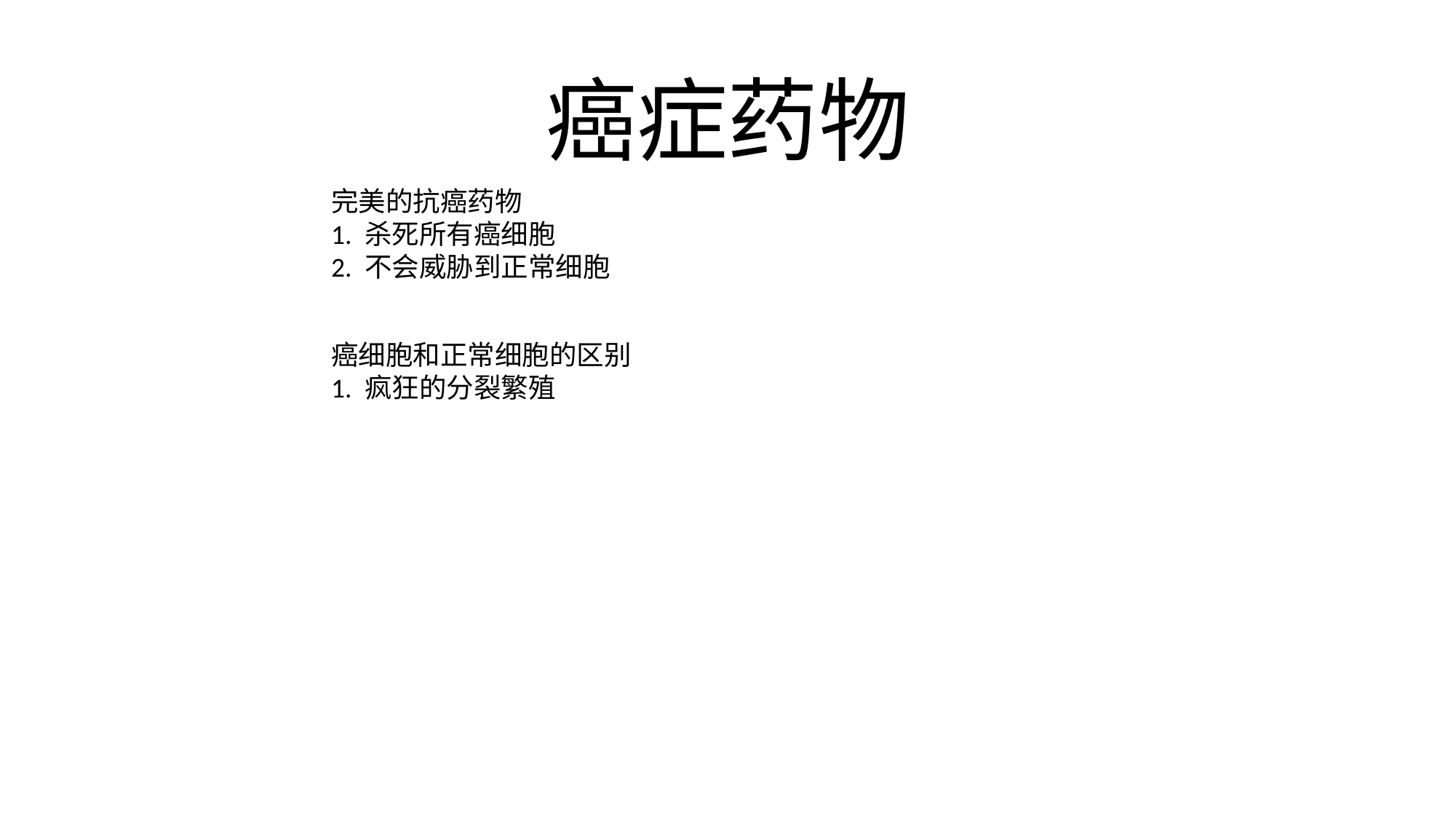

# 癌症药物
完美的抗癌药物
1. 杀死所有癌细胞
2. 不会威胁到正常细胞
癌细胞和正常细胞的区别
1. 疯狂的分裂繁殖